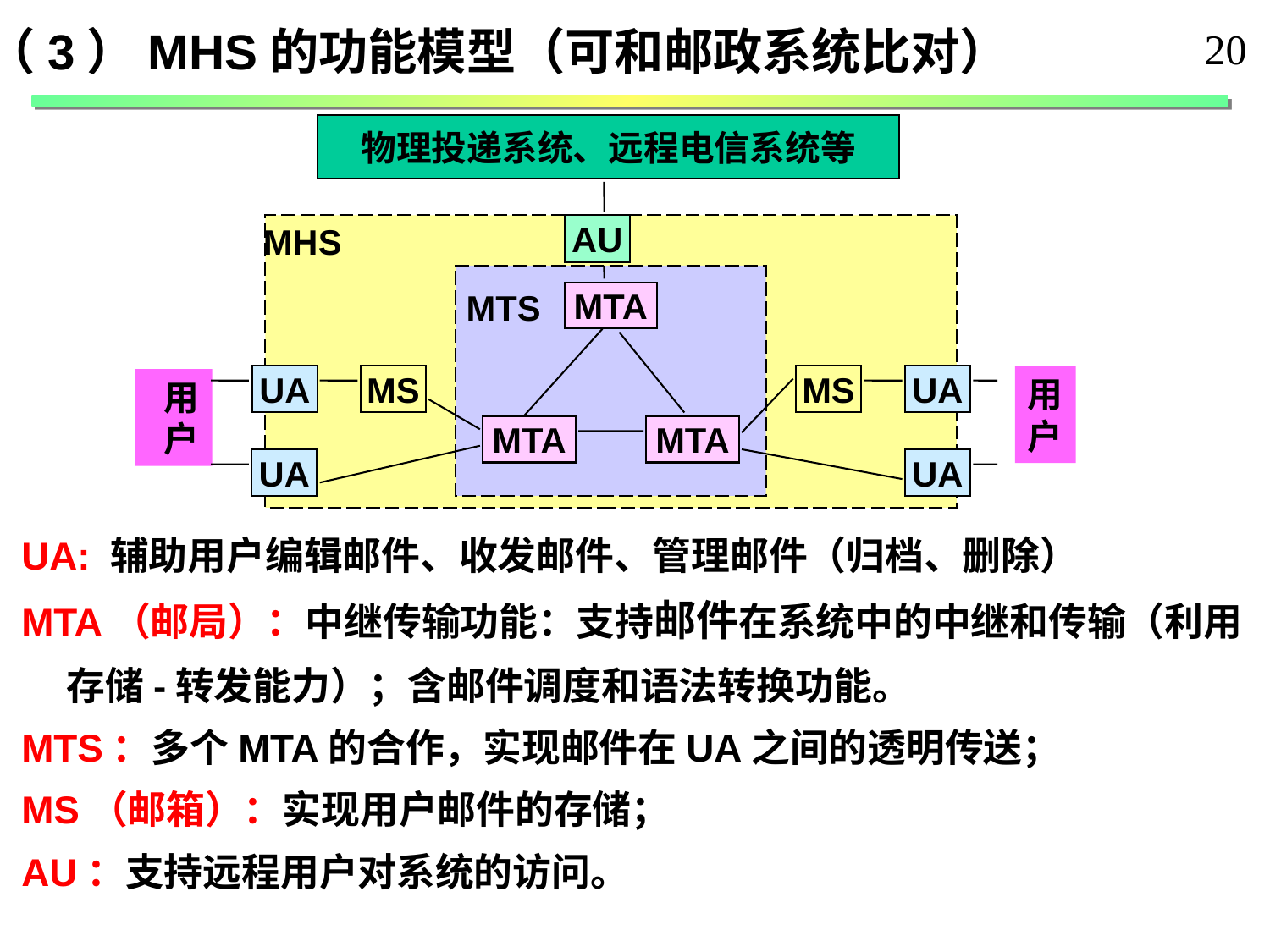

（3）MHS的功能模型（可和邮政系统比对）
20

物理投递系统、远程电信系统等

MHS

AU

MTS
MTA

UA
MS
MS
UA
用
户
 用
 户

MTA
MTA

UA

UA

UA: 辅助用户编辑邮件、收发邮件、管理邮件（归档、删除）
MTA（邮局）：中继传输功能：支持邮件在系统中的中继和传输（利用
    存储-转发能力）；含邮件调度和语法转换功能。
MTS：多个MTA的合作，实现邮件在UA之间的透明传送；
MS（邮箱）：实现用户邮件的存储；
AU：支持远程用户对系统的访问。